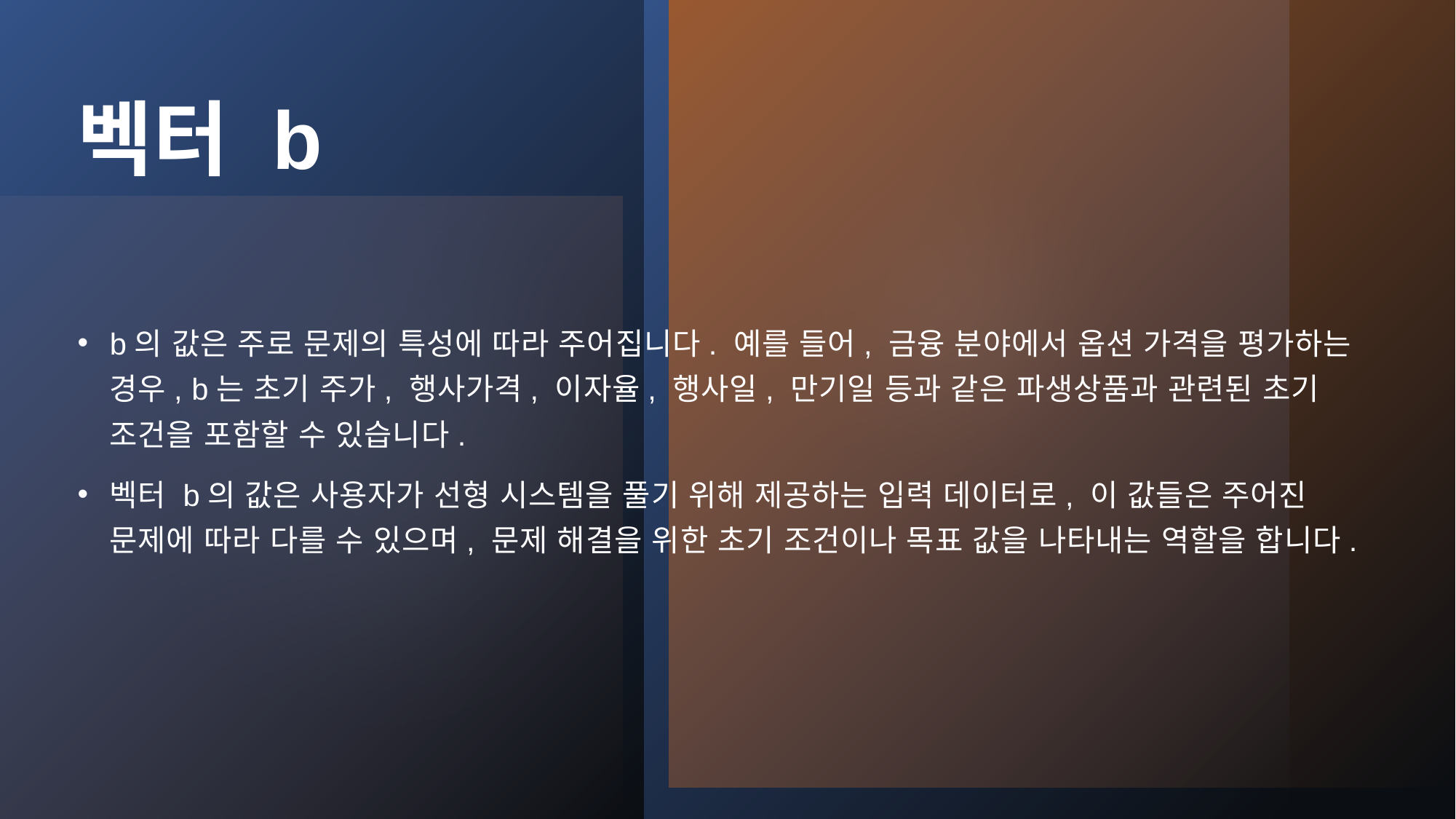

# 벡터 b
b의 값은 주로 문제의 특성에 따라 주어집니다. 예를 들어, 금융 분야에서 옵션 가격을 평가하는 경우, b는 초기 주가, 행사가격, 이자율, 행사일, 만기일 등과 같은 파생상품과 관련된 초기 조건을 포함할 수 있습니다.
벡터 b의 값은 사용자가 선형 시스템을 풀기 위해 제공하는 입력 데이터로, 이 값들은 주어진 문제에 따라 다를 수 있으며, 문제 해결을 위한 초기 조건이나 목표 값을 나타내는 역할을 합니다.